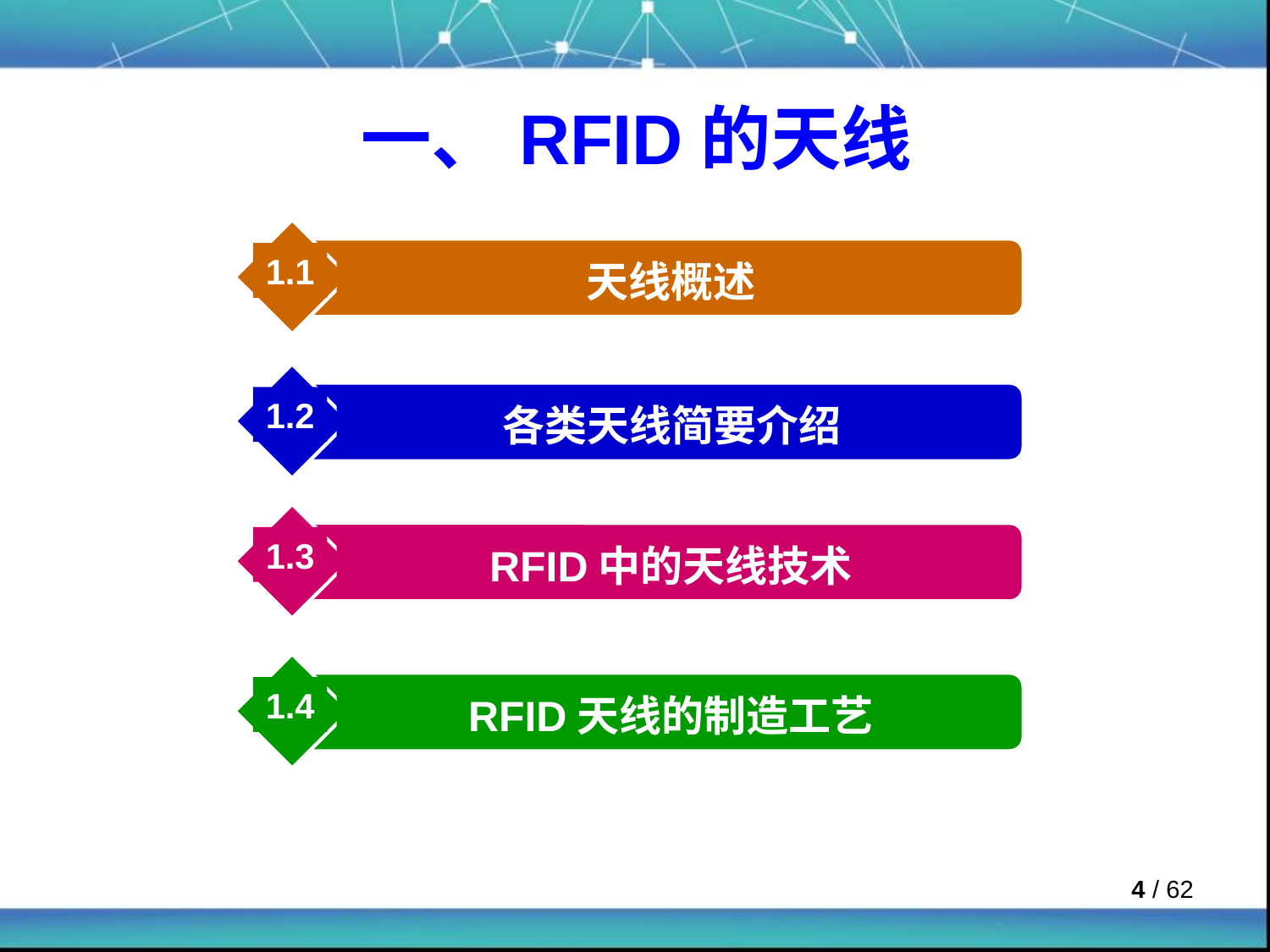

# 一、RFID的天线

1.1
天线概述

1.2
各类天线简要介绍

1.3
RFID中的天线技术

1.4
RFID天线的制造工艺
4 / 62